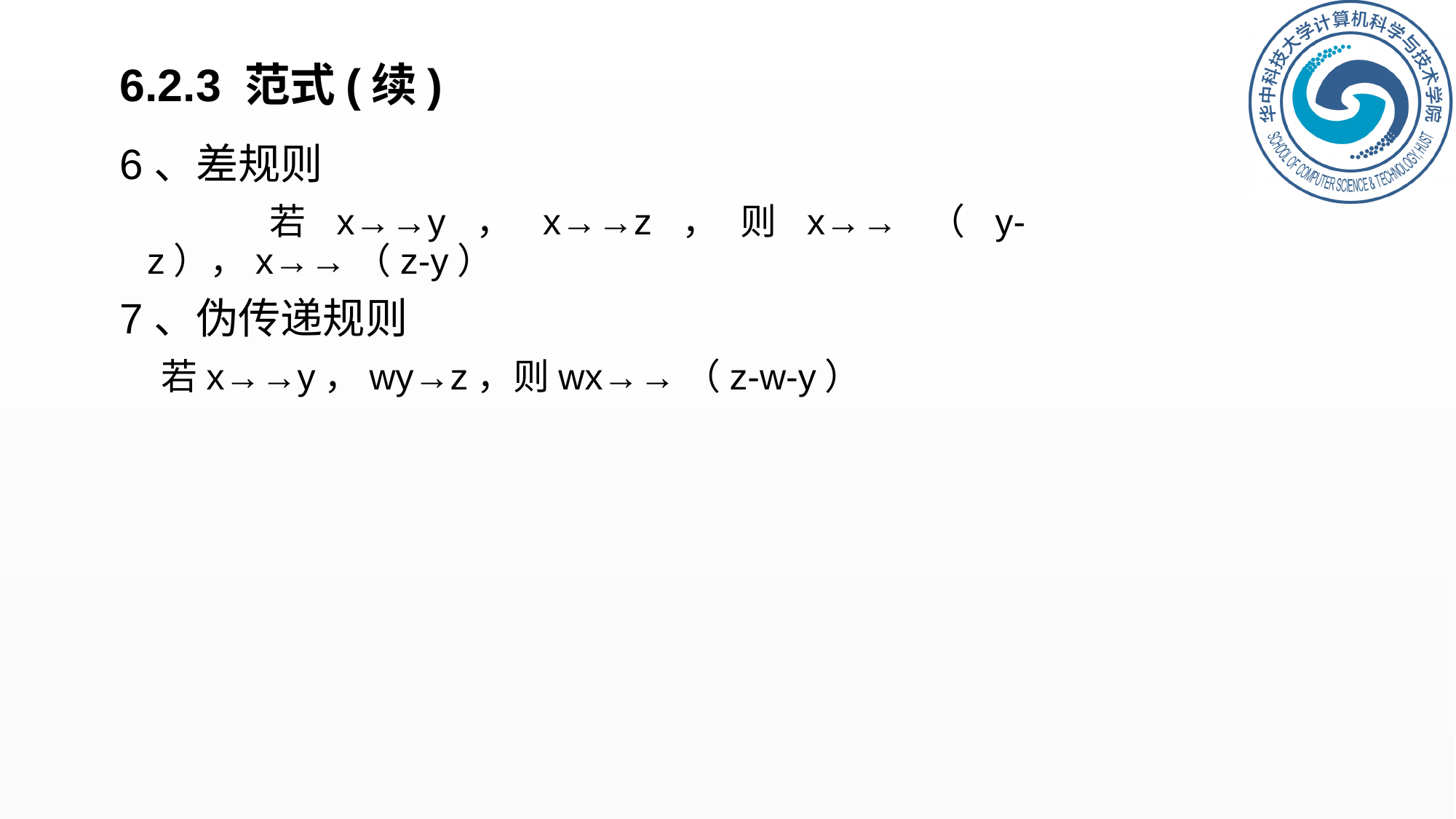

# 6.2.3 范式(续)
6、差规则
    若x→→y，x→→z，则x→→（y-z），x→→（z-y）
7、伪传递规则
    若x→→y，wy→z，则wx→→（z-w-y）